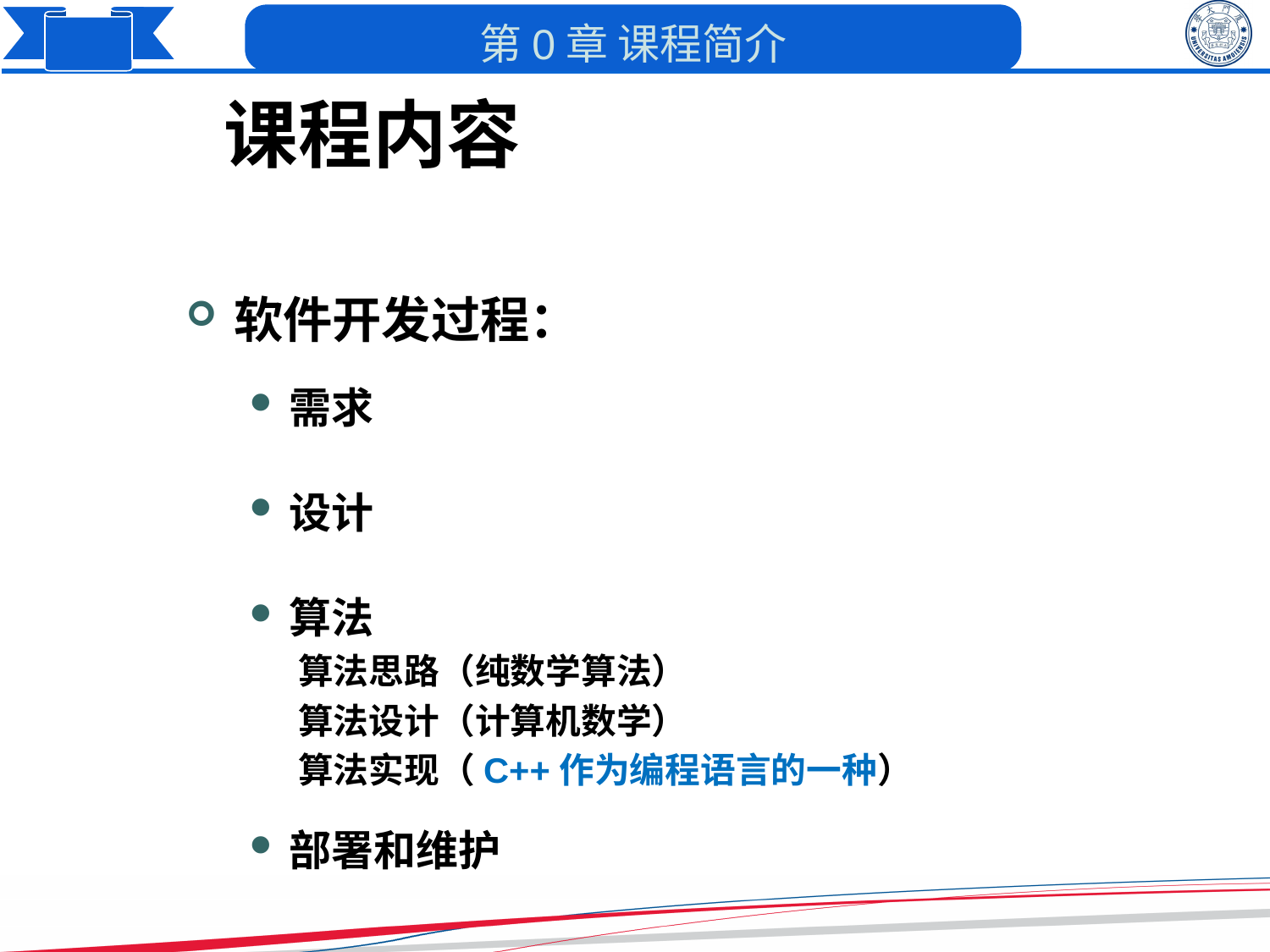

# 课程内容
软件开发过程：

需求

设计

算法
     算法思路（纯数学算法）
     算法设计（计算机数学）
     算法实现（C++作为编程语言的一种）

部署和维护